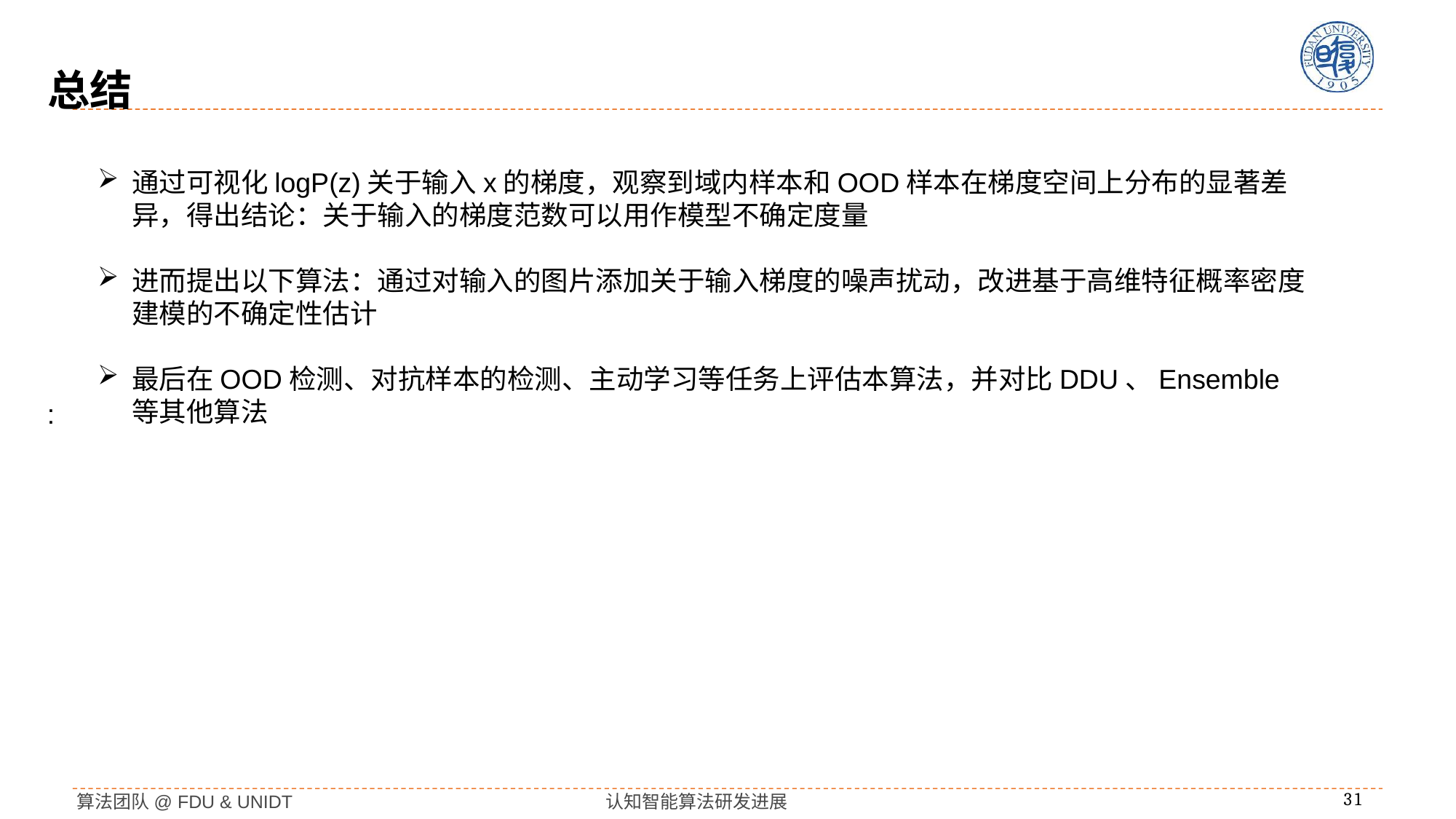

总结
通过可视化logP(z)关于输入x的梯度，观察到域内样本和OOD样本在梯度空间上分布的显著差异，得出结论：关于输入的梯度范数可以用作模型不确定度量

进而提出以下算法：通过对输入的图片添加关于输入梯度的噪声扰动，改进基于高维特征概率密度建模的不确定性估计

最后在OOD检测、对抗样本的检测、主动学习等任务上评估本算法，并对比DDU、Ensemble等其他算法

: